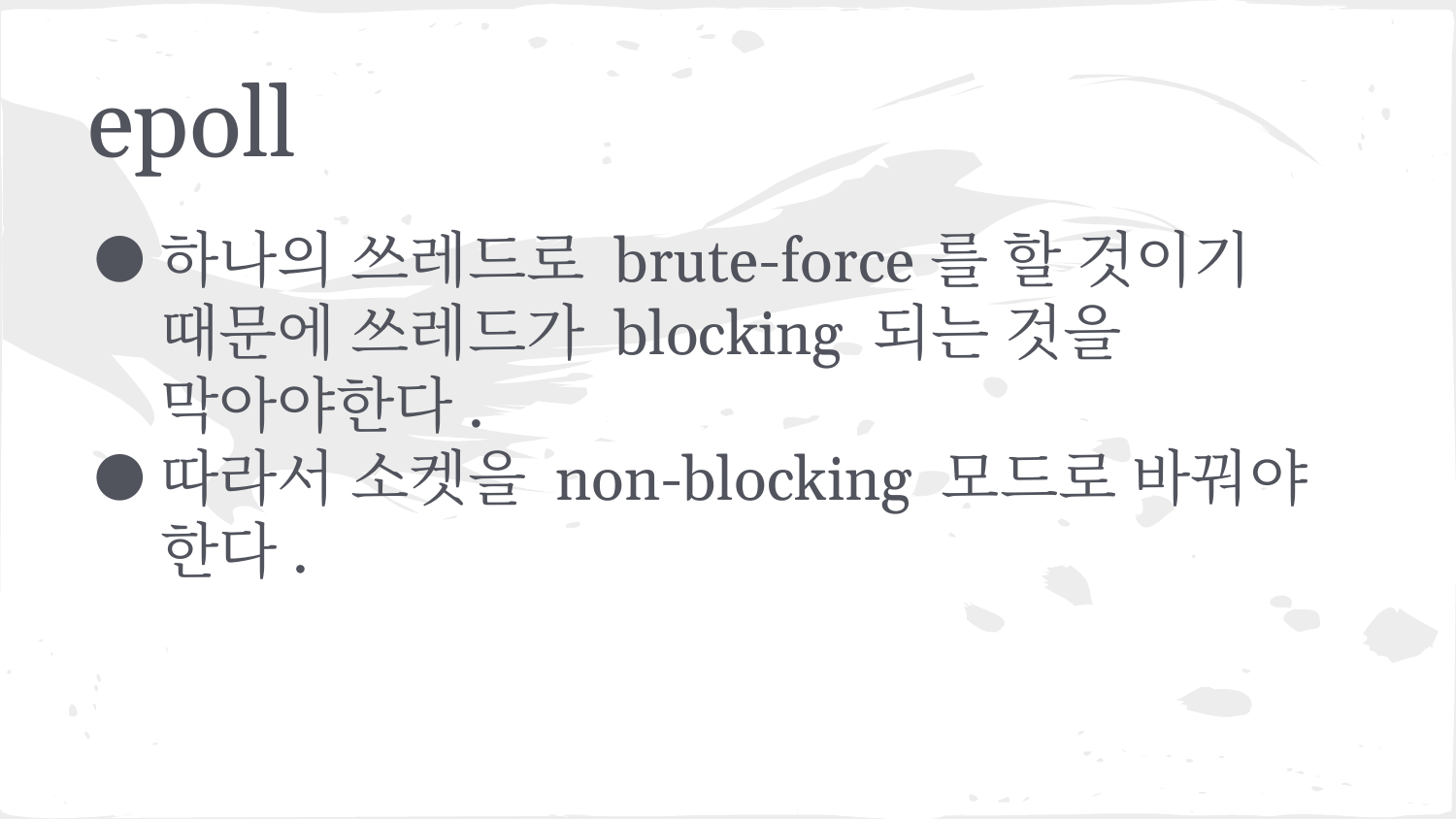

# epoll
하나의 쓰레드로 brute-force를 할 것이기 때문에 쓰레드가 blocking 되는 것을 막아야한다.
따라서 소켓을 non-blocking 모드로 바꿔야 한다.